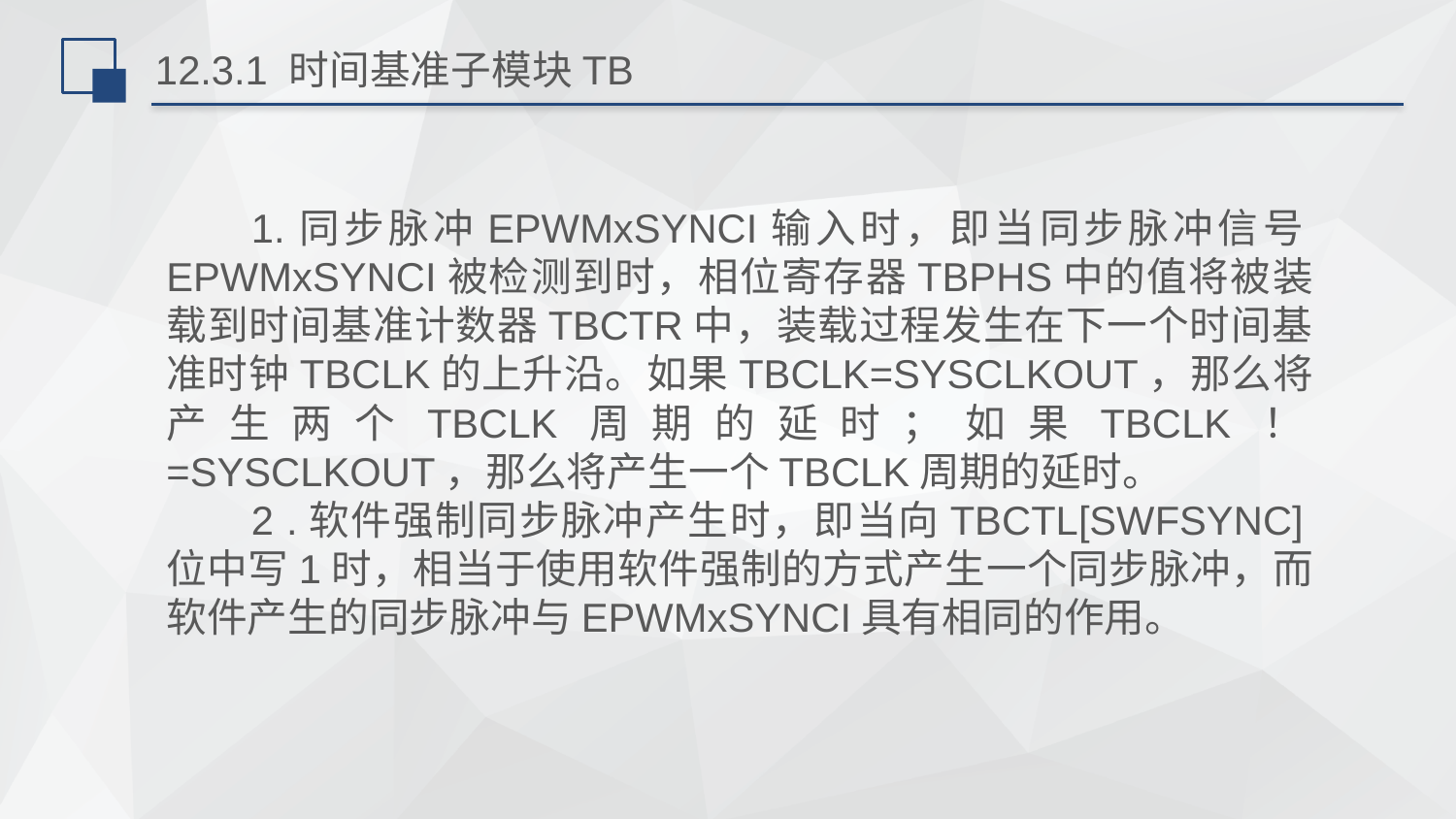

# 12.3.1 时间基准子模块TB
1.同步脉冲EPWMxSYNCI输入时，即当同步脉冲信号EPWMxSYNCI被检测到时，相位寄存器TBPHS中的值将被装载到时间基准计数器TBCTR中，装载过程发生在下一个时间基准时钟TBCLK的上升沿。如果TBCLK=SYSCLKOUT，那么将产生两个TBCLK周期的延时；如果TBCLK！=SYSCLKOUT，那么将产生一个TBCLK周期的延时。
2 .软件强制同步脉冲产生时，即当向TBCTL[SWFSYNC]位中写1时，相当于使用软件强制的方式产生一个同步脉冲，而软件产生的同步脉冲与EPWMxSYNCI具有相同的作用。